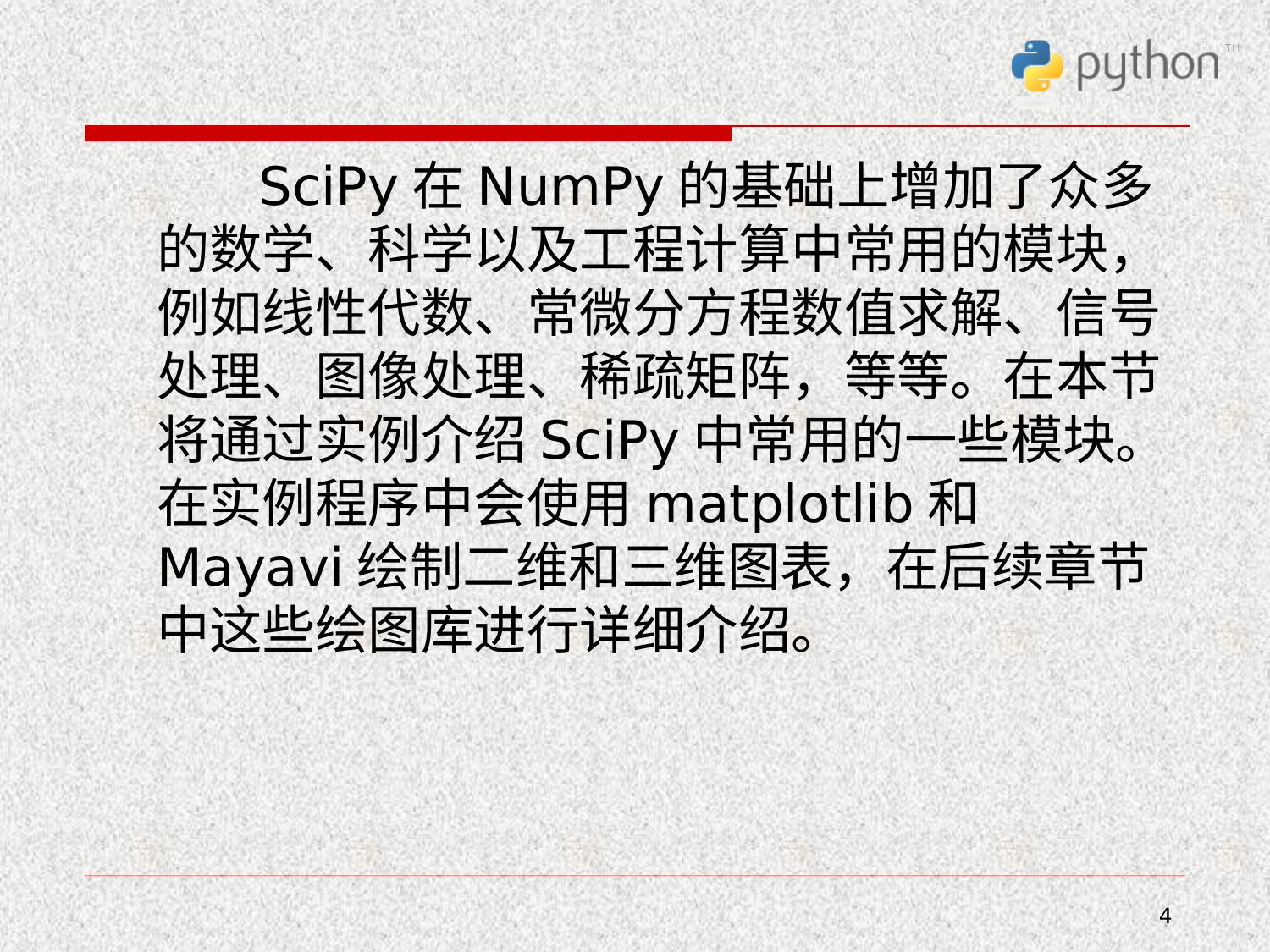

#
          SciPy在NumPy的基础上增加了众多的数学、科学以及工程计算中常用的模块，例如线性代数、常微分方程数值求解、信号处理、图像处理、稀疏矩阵，等等。在本节将通过实例介绍SciPy中常用的一些模块。在实例程序中会使用matplotlib和Mayavi绘制二维和三维图表，在后续章节中这些绘图库进行详细介绍。
4